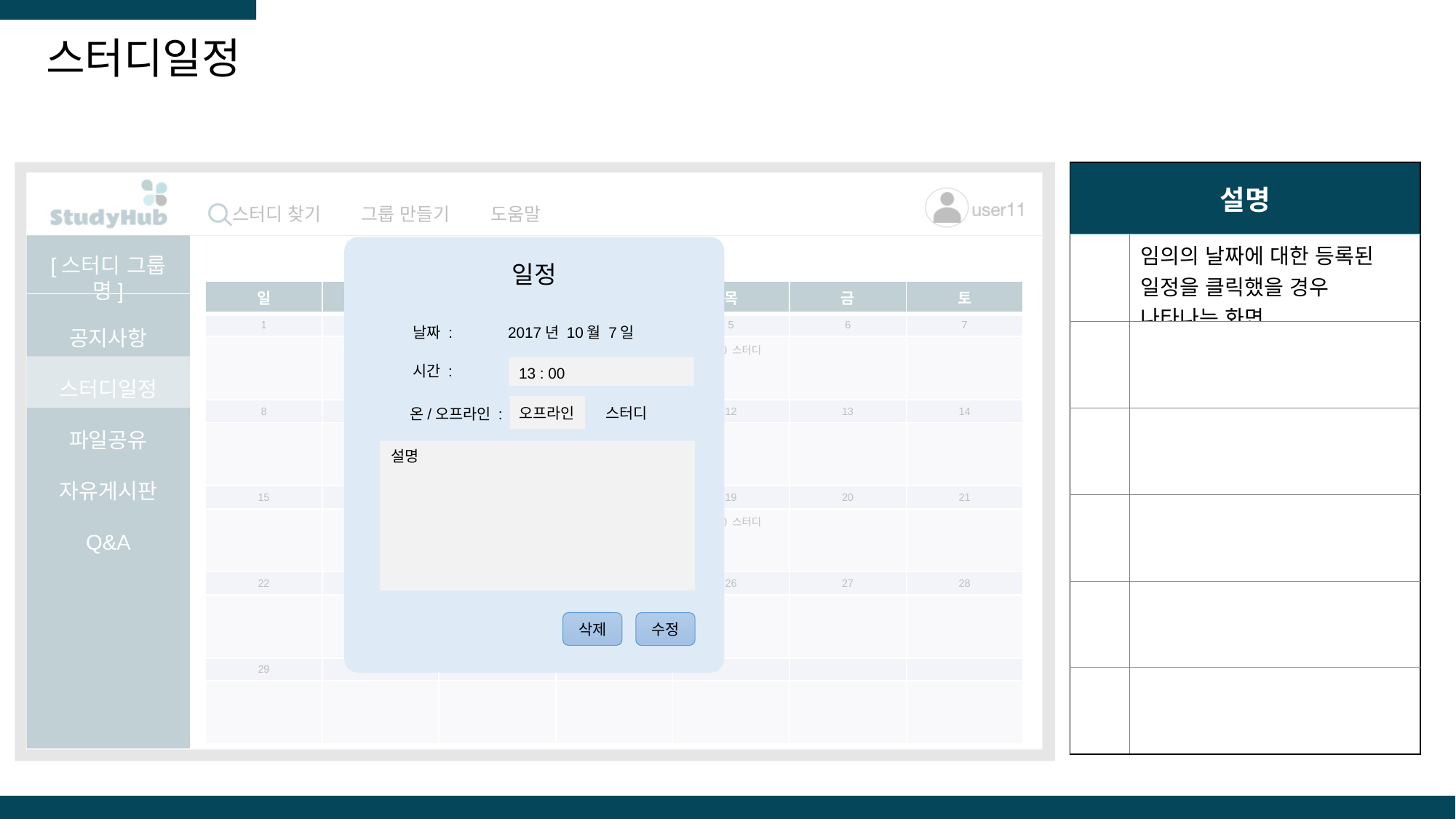

# 스터디일정
| 설명 |  |
| --- | --- |
|  | 임의의 날짜에 대한 등록된 일정을 클릭했을 경우 나타나는 화면 |
|  |  |
|  |  |
|  |  |
|  |  |
|  |  |

10월
일정
| 일 | 월 | 화 | 수 | 목 | 금 | 토 |
| --- | --- | --- | --- | --- | --- | --- |
| 1 | 2 | 3 | 4 | 5 | 6 | 7 |
|  |  |  |  | 13:00 스터디 |  |  |
| 8 | 9 | 10 | 11 | 12 | 13 | 14 |
|  |  |  | 13:00 스터디 |  |  |  |
| 15 | 16 | 17 | 18 | 19 | 20 | 21 |
|  |  |  |  | 13:00 스터디 |  |  |
| 22 | 23 | 24 | 25 | 26 | 27 | 28 |
|  |  |  | 13:00 스터디 |  |  |  |
| 29 | 30 | 31 |  |  |  |  |
|  |  |  |  |  |  |  |
날짜 :
2017년 10월 7일
시간 :

13 : 00

스터디
오프라인
온/오프라인 :

설명
삭제
수정